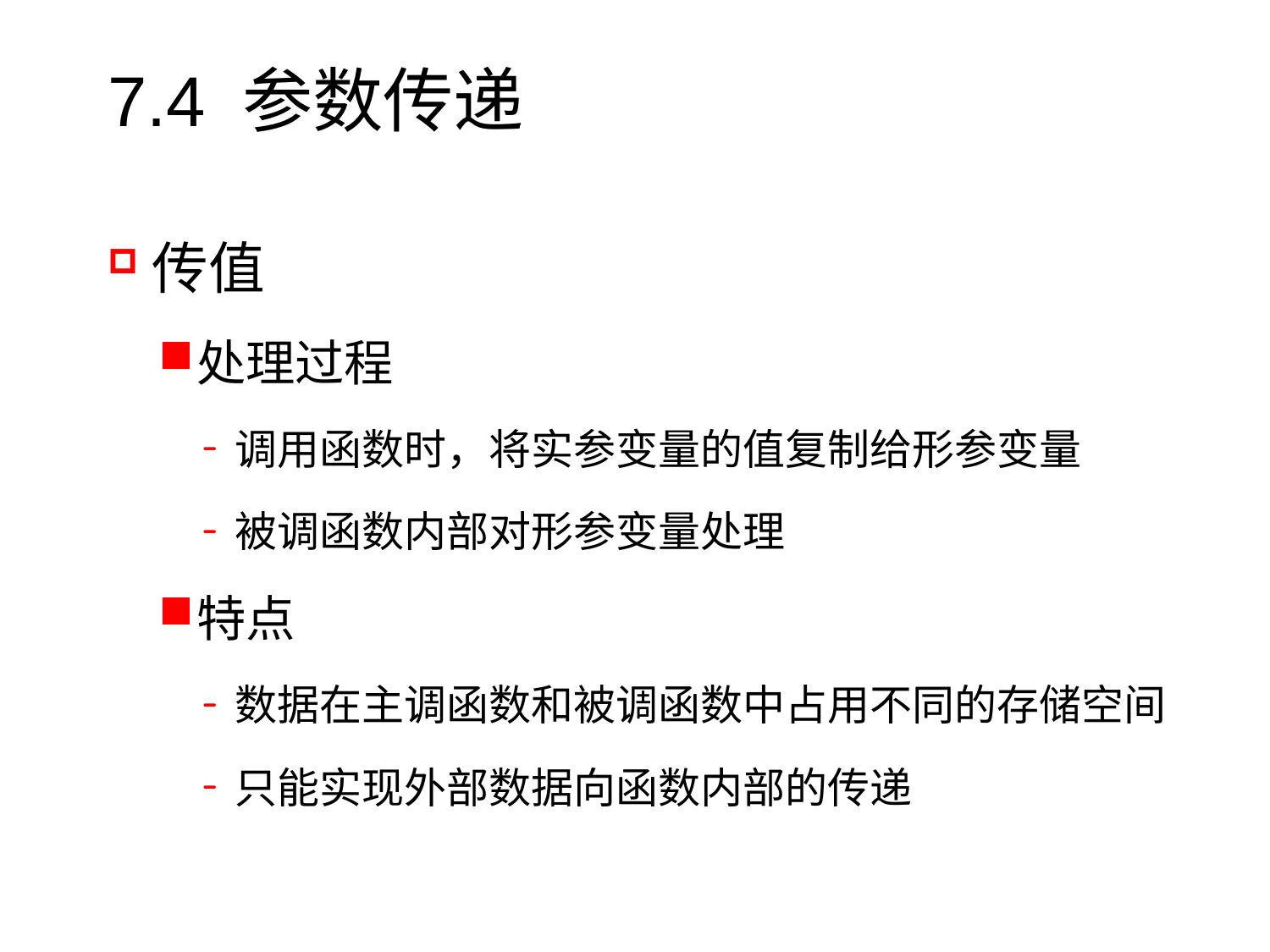

# 7.4 参数传递
传值
处理过程
调用函数时，将实参变量的值复制给形参变量
被调函数内部对形参变量处理
特点
数据在主调函数和被调函数中占用不同的存储空间
只能实现外部数据向函数内部的传递